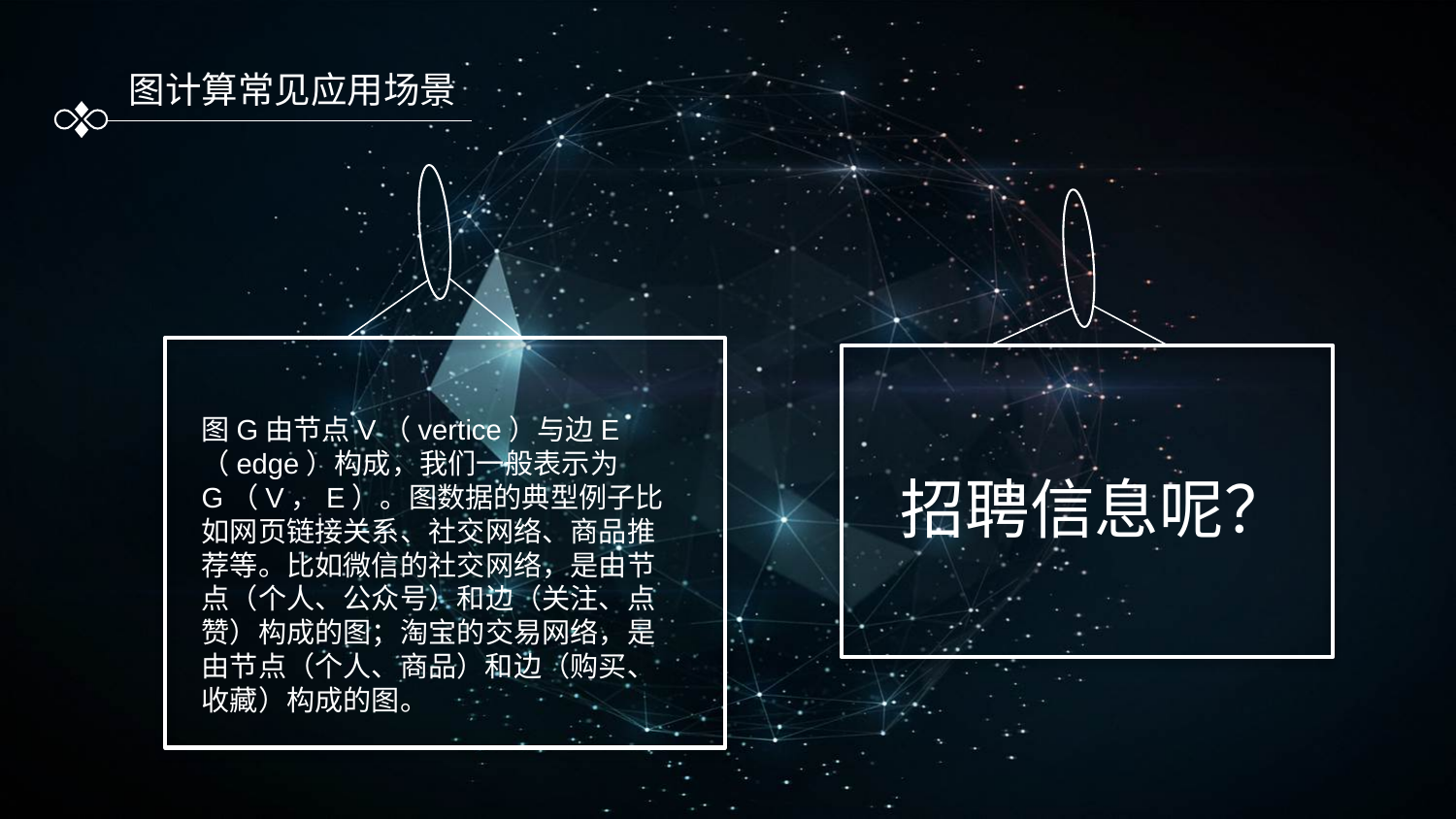

图计算常见应用场景

图G由节点V（vertice）与边E（edge）构成，我们一般表示为G（V，E）。图数据的典型例子比如网页链接关系、社交网络、商品推荐等。比如微信的社交网络，是由节点（个人、公众号）和边（关注、点赞）构成的图；淘宝的交易网络，是由节点（个人、商品）和边（购买、收藏）构成的图。

招聘信息呢？